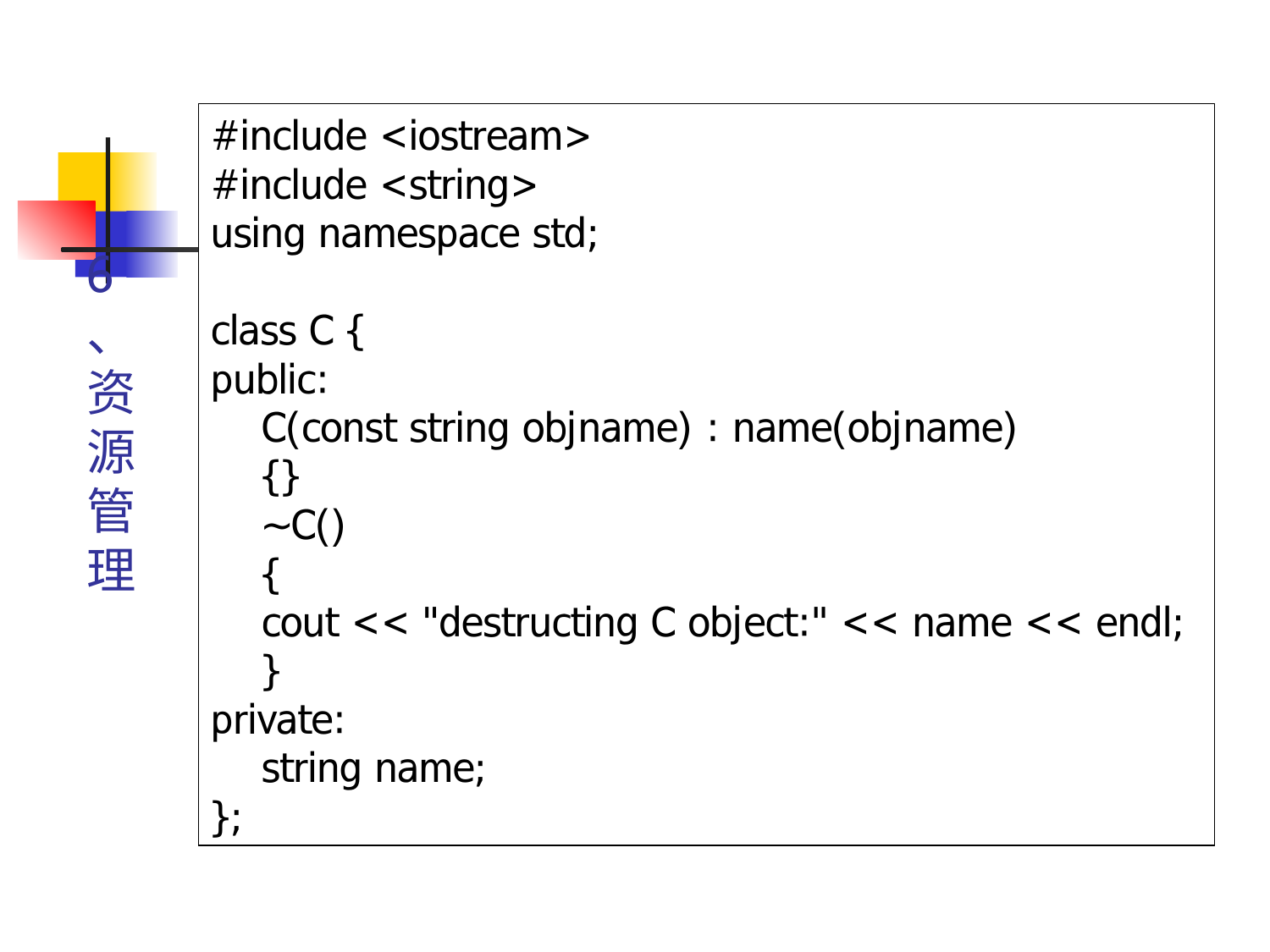

#include <iostream>
#include <string>
using namespace std;

class C {
public:
    C(const string objname) : name(objname)
    {}
    ~C()
    {
    cout << "destructing C object:" << name << endl;
    }
private:
    string name;
};

6、资源管理